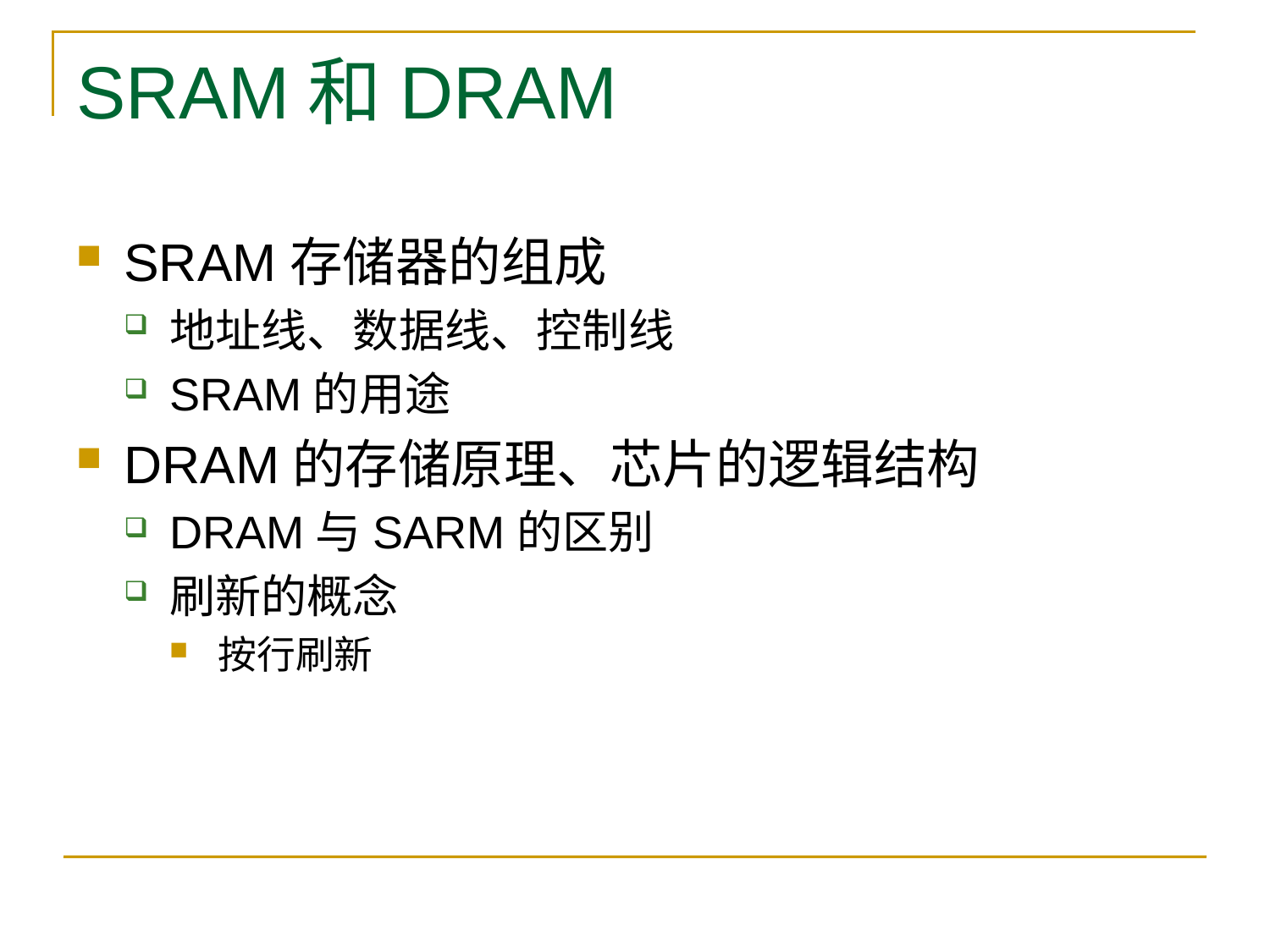

# SRAM和DRAM
SRAM存储器的组成
地址线、数据线、控制线
SRAM的用途
DRAM的存储原理、芯片的逻辑结构
DRAM与SARM的区别
刷新的概念
按行刷新
13